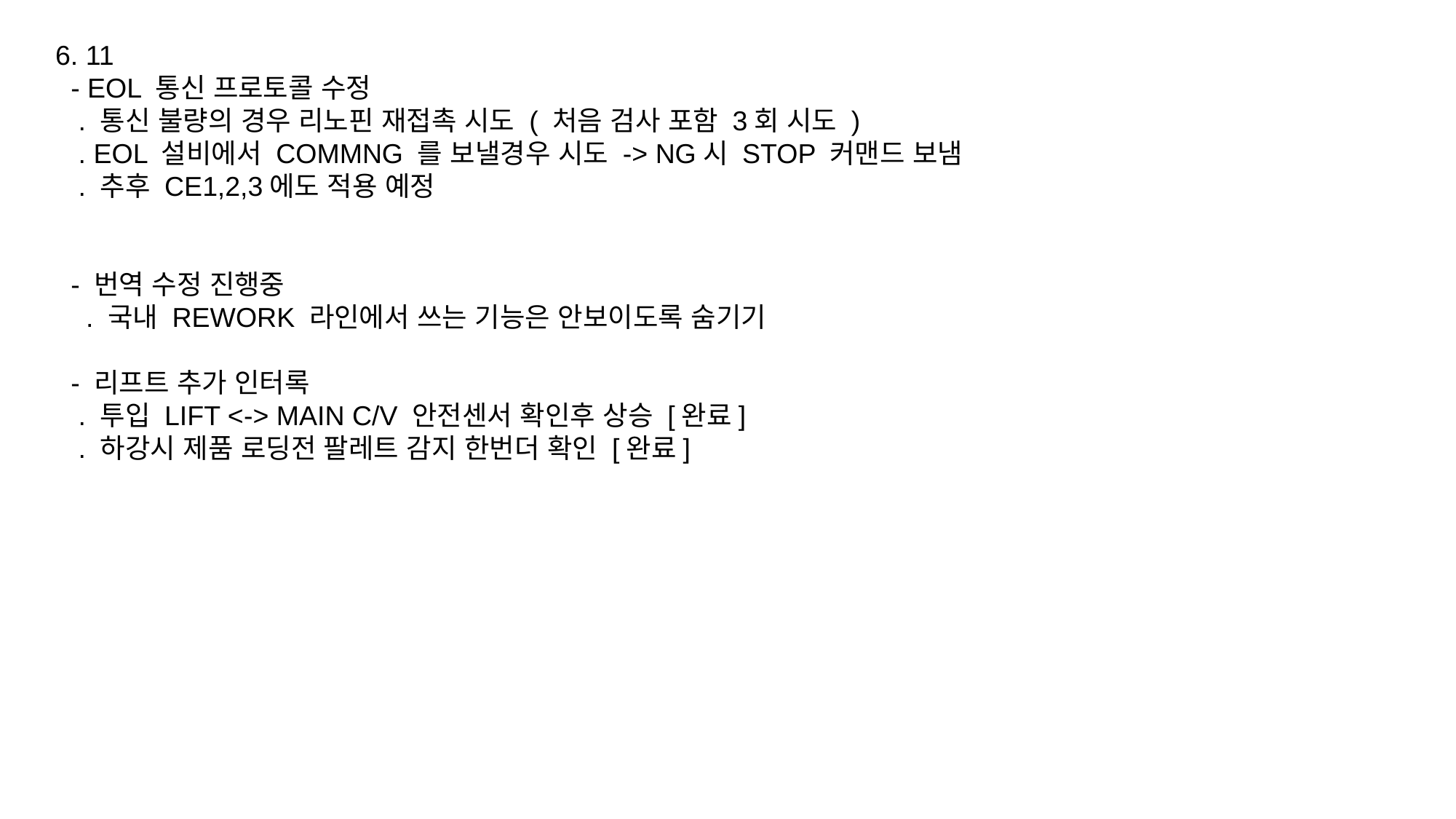

6. 11
  - EOL 통신 프로토콜 수정
   . 통신 불량의 경우 리노핀 재접촉 시도 ( 처음 검사 포함 3회 시도 )
   . EOL 설비에서 COMMNG 를 보낼경우 시도 -> NG시 STOP 커맨드 보냄
   . 추후 CE1,2,3에도 적용 예정

  - 번역 수정 진행중
    . 국내 REWORK 라인에서 쓰는 기능은 안보이도록 숨기기

  - 리프트 추가 인터록
   . 투입 LIFT <-> MAIN C/V 안전센서 확인후 상승 [완료]
   . 하강시 제품 로딩전 팔레트 감지 한번더 확인 [완료]